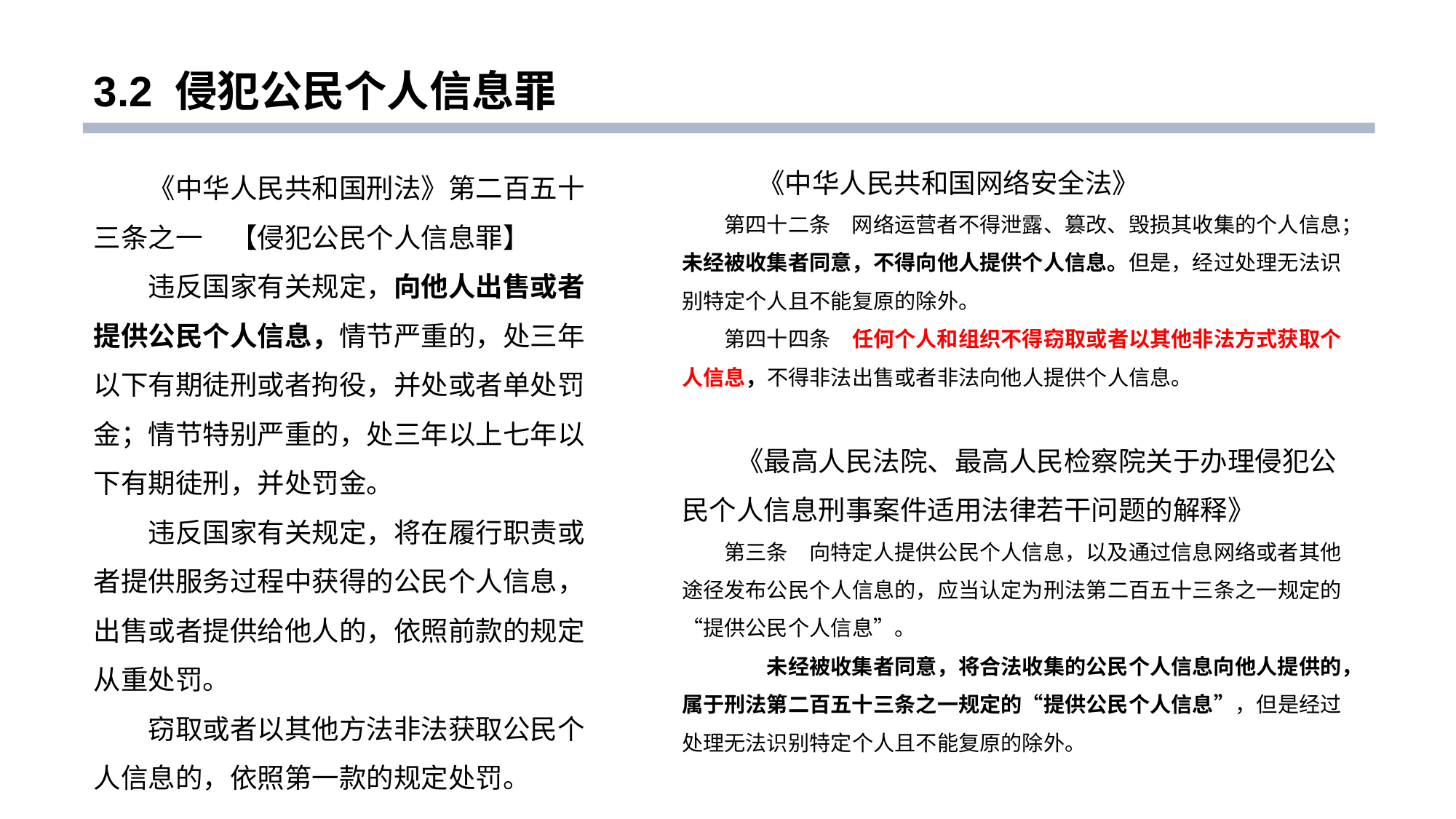

# 3.2 侵犯公民个人信息罪
　《中华人民共和国网络安全法》
第四十二条　网络运营者不得泄露、篡改、毁损其收集的个人信息；未经被收集者同意，不得向他人提供个人信息。但是，经过处理无法识别特定个人且不能复原的除外。
第四十四条　任何个人和组织不得窃取或者以其他非法方式获取个人信息，不得非法出售或者非法向他人提供个人信息。

《最高人民法院、最高人民检察院关于办理侵犯公民个人信息刑事案件适用法律若干问题的解释》
第三条　向特定人提供公民个人信息，以及通过信息网络或者其他途径发布公民个人信息的，应当认定为刑法第二百五十三条之一规定的“提供公民个人信息”。
　　未经被收集者同意，将合法收集的公民个人信息向他人提供的，属于刑法第二百五十三条之一规定的“提供公民个人信息”，但是经过处理无法识别特定个人且不能复原的除外。
《中华人民共和国刑法》第二百五十三条之一　【侵犯公民个人信息罪】
违反国家有关规定，向他人出售或者提供公民个人信息，情节严重的，处三年以下有期徒刑或者拘役，并处或者单处罚金；情节特别严重的，处三年以上七年以下有期徒刑，并处罚金。
违反国家有关规定，将在履行职责或者提供服务过程中获得的公民个人信息，出售或者提供给他人的，依照前款的规定从重处罚。
窃取或者以其他方法非法获取公民个人信息的，依照第一款的规定处罚。
20